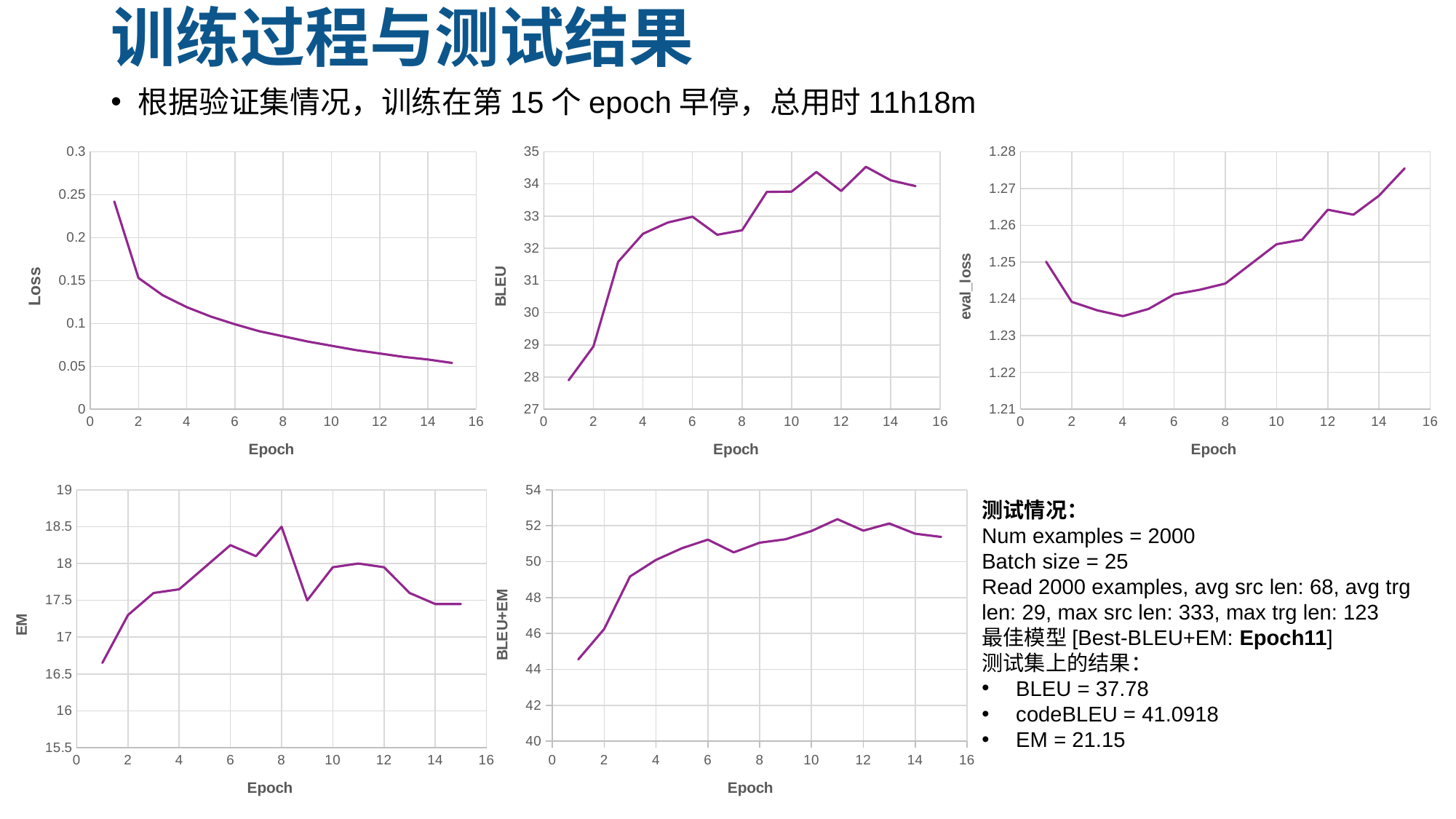

# 训练过程与测试结果
根据验证集情况，训练在第15个epoch早停，总用时11h18m

### Chart

| Category | Train loss |
|---|---|

### Chart

| Category | BLEU |
|---|---|

### Chart

| Category | eval_ppl |
|---|---|

### Chart

| Category | EM |
|---|---|

### Chart

| Category | BLEU+EM |
|---|---|
测试情况：
Num examples = 2000
Batch size = 25
Read 2000 examples, avg src len: 68, avg trg len: 29, max src len: 333, max trg len: 123
最佳模型[Best-BLEU+EM: Epoch11]
测试集上的结果：
BLEU = 37.78
codeBLEU = 41.0918
EM = 21.15